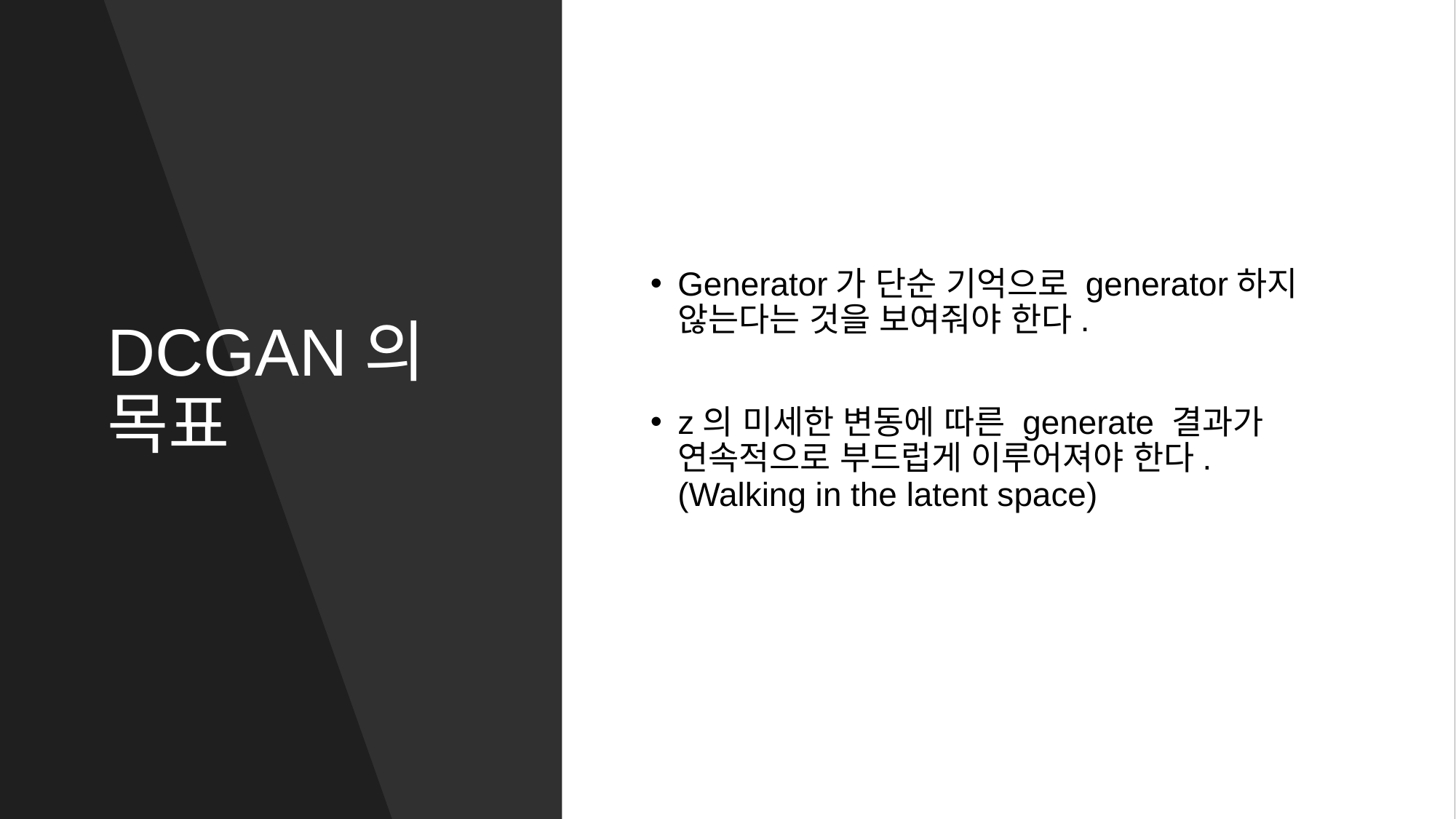

# DCGAN의 목표
Generator가 단순 기억으로 generator하지 않는다는 것을 보여줘야 한다.

z의 미세한 변동에 따른 generate 결과가 연속적으로 부드럽게 이루어져야 한다. (Walking in the latent space)